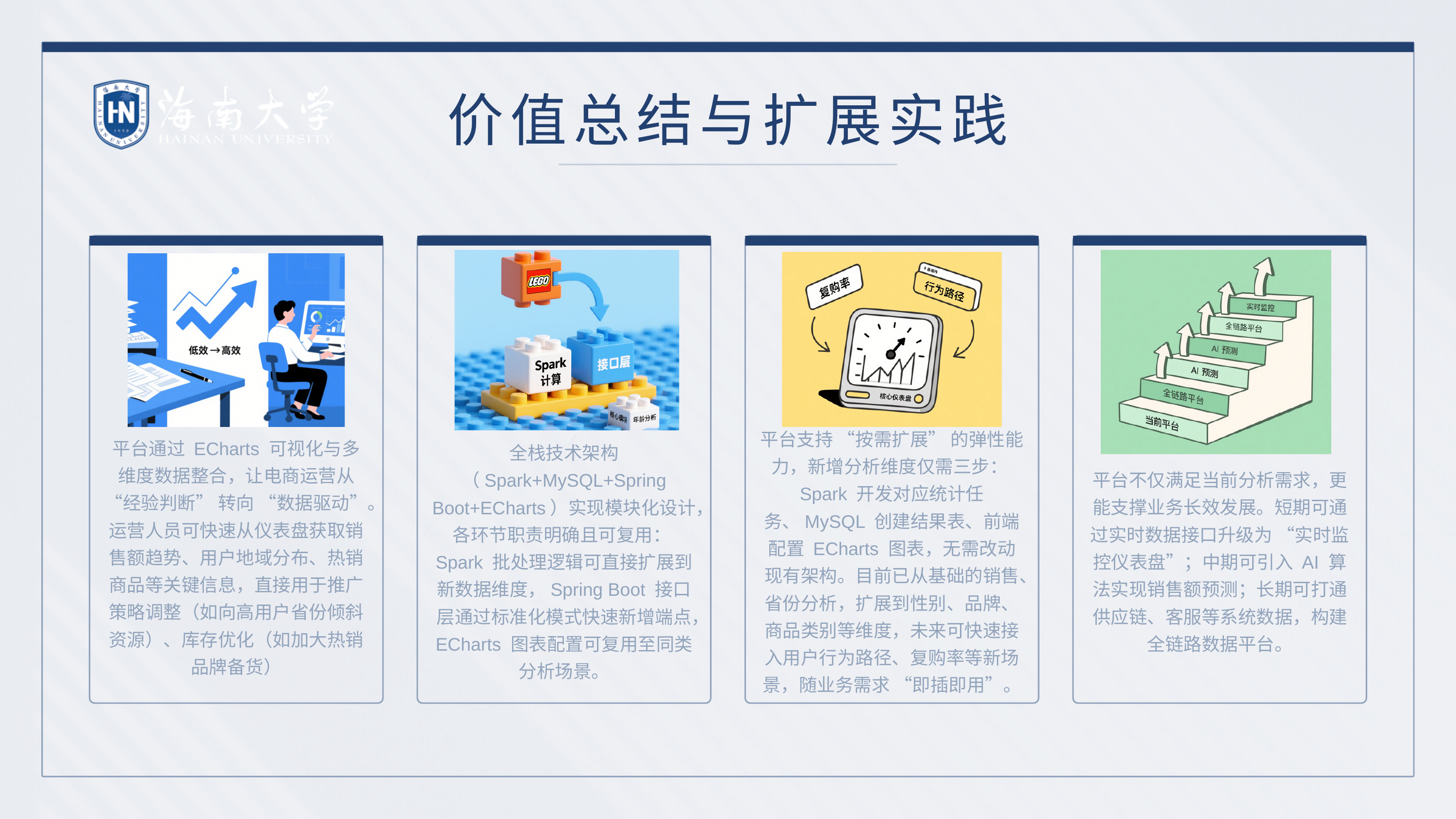

价值总结与扩展实践

平台支持 “按需扩展” 的弹性能力，新增分析维度仅需三步：Spark 开发对应统计任务、MySQL 创建结果表、前端配置 ECharts 图表，无需改动现有架构。目前已从基础的销售、省份分析，扩展到性别、品牌、商品类别等维度，未来可快速接入用户行为路径、复购率等新场景，随业务需求 “即插即用”。
平台通过 ECharts 可视化与多维度数据整合，让电商运营从 “经验判断” 转向 “数据驱动”。运营人员可快速从仪表盘获取销售额趋势、用户地域分布、热销商品等关键信息，直接用于推广策略调整（如向高用户省份倾斜资源）、库存优化（如加大热销品牌备货）
全栈技术架构（Spark+MySQL+Spring Boot+ECharts）实现模块化设计，各环节职责明确且可复用：Spark 批处理逻辑可直接扩展到新数据维度，Spring Boot 接口层通过标准化模式快速新增端点，ECharts 图表配置可复用至同类分析场景。
平台不仅满足当前分析需求，更能支撑业务长效发展。短期可通过实时数据接口升级为 “实时监控仪表盘”；中期可引入 AI 算法实现销售额预测；长期可打通供应链、客服等系统数据，构建全链路数据平台。